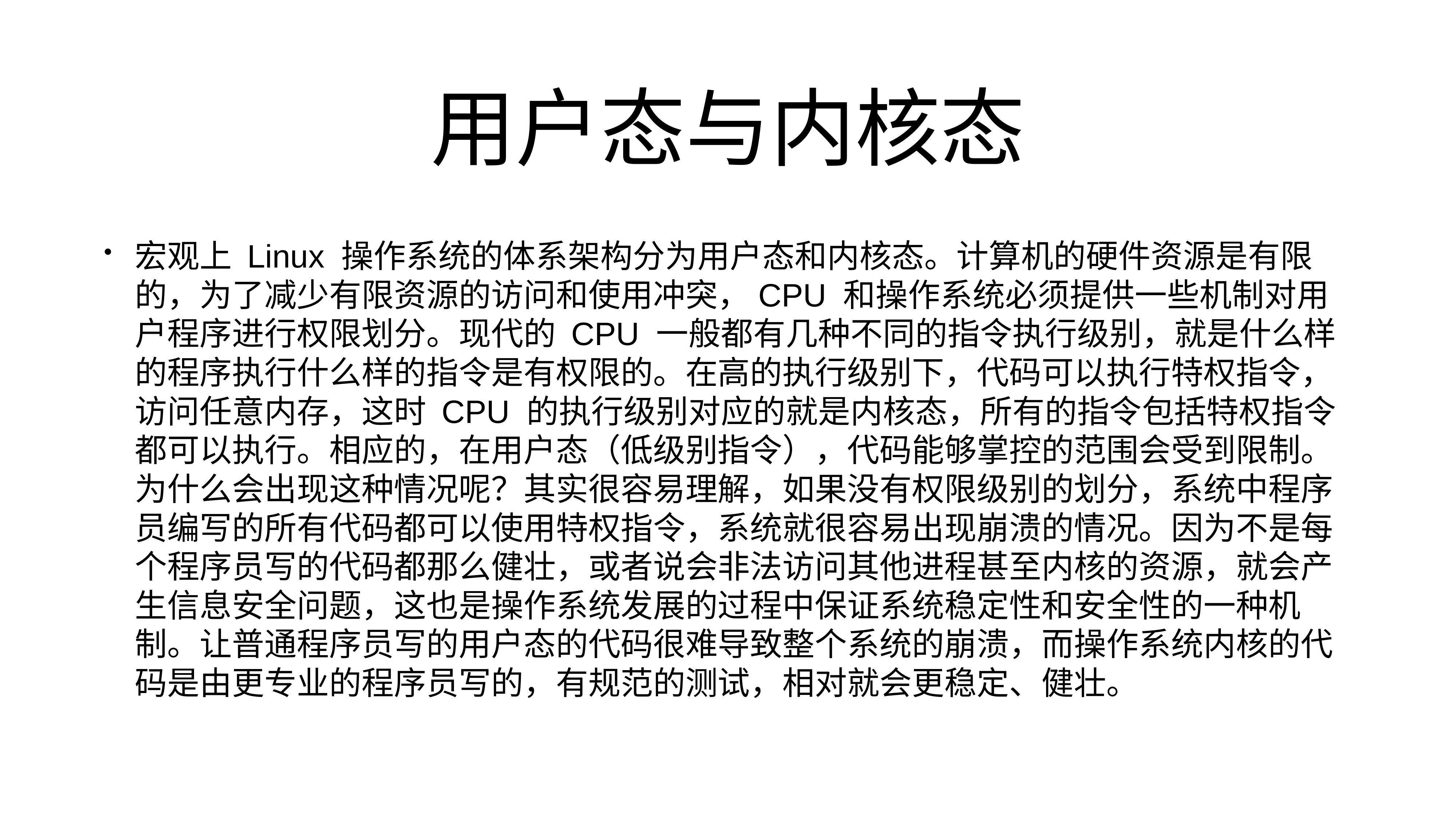

# 用户态与内核态
宏观上 Linux 操作系统的体系架构分为用户态和内核态。计算机的硬件资源是有限的，为了减少有限资源的访问和使用冲突，CPU 和操作系统必须提供一些机制对用户程序进行权限划分。现代的 CPU 一般都有几种不同的指令执行级别，就是什么样的程序执行什么样的指令是有权限的。在高的执行级别下，代码可以执行特权指令，访问任意内存，这时 CPU 的执行级别对应的就是内核态，所有的指令包括特权指令都可以执行。相应的，在用户态（低级别指令），代码能够掌控的范围会受到限制。为什么会出现这种情况呢？其实很容易理解，如果没有权限级别的划分，系统中程序员编写的所有代码都可以使用特权指令，系统就很容易出现崩溃的情况。因为不是每个程序员写的代码都那么健壮，或者说会非法访问其他进程甚至内核的资源，就会产生信息安全问题，这也是操作系统发展的过程中保证系统稳定性和安全性的一种机制。让普通程序员写的用户态的代码很难导致整个系统的崩溃，而操作系统内核的代码是由更专业的程序员写的，有规范的测试，相对就会更稳定、健壮。